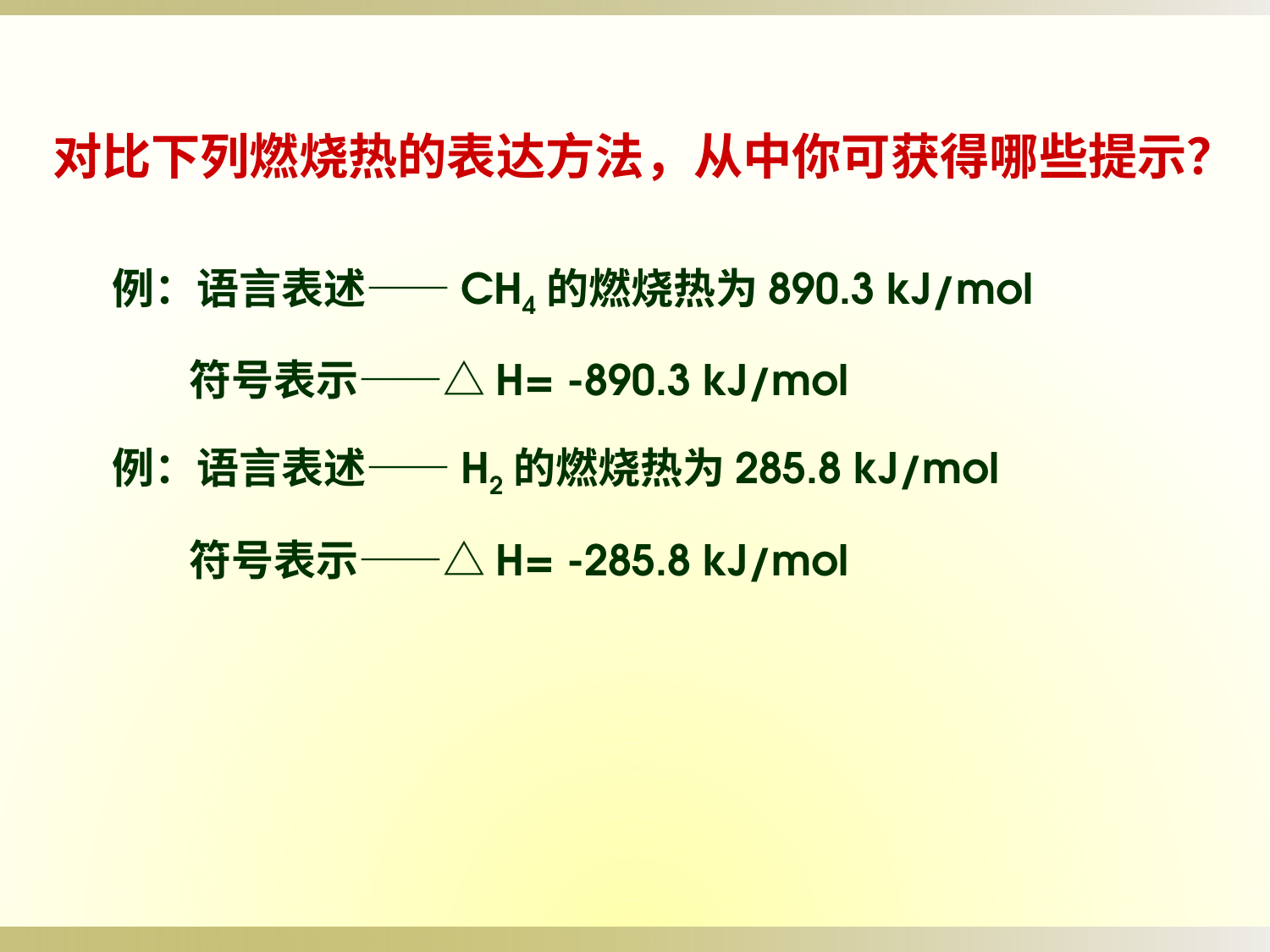

对比下列燃烧热的表达方法，从中你可获得哪些提示？
例：语言表述——CH4的燃烧热为890.3 kJ/mol
       符号表示——△H= -890.3 kJ/mol
例：语言表述——H2的燃烧热为285.8 kJ/mol
       符号表示——△H= -285.8 kJ/mol